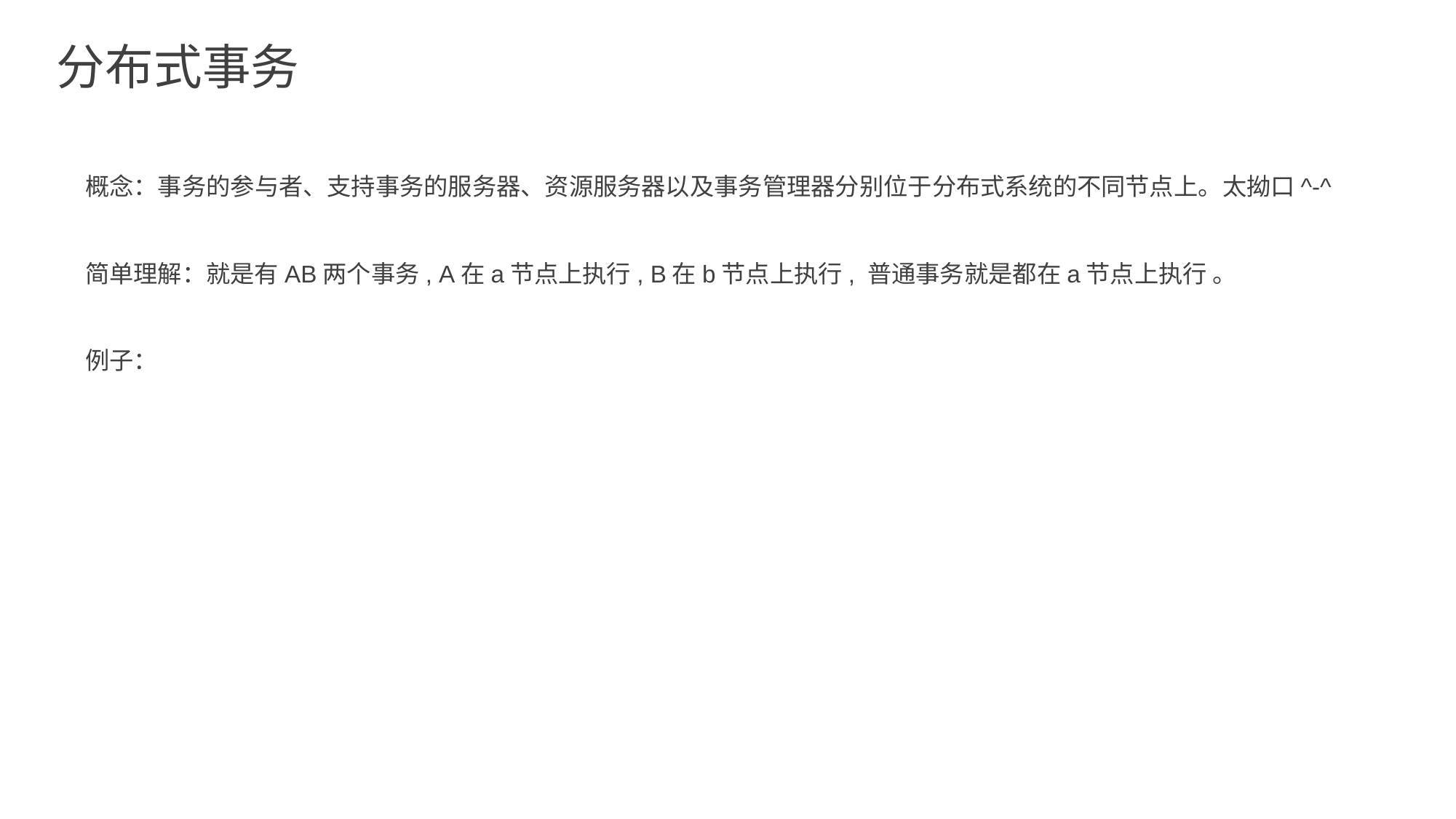

# 分布式事务
概念：事务的参与者、支持事务的服务器、资源服务器以及事务管理器分别位于分布式系统的不同节点上。太拗口^-^

简单理解：就是有AB两个事务, A在a节点上执行, B在b节点上执行, 普通事务就是都在a节点上执行 。

例子：